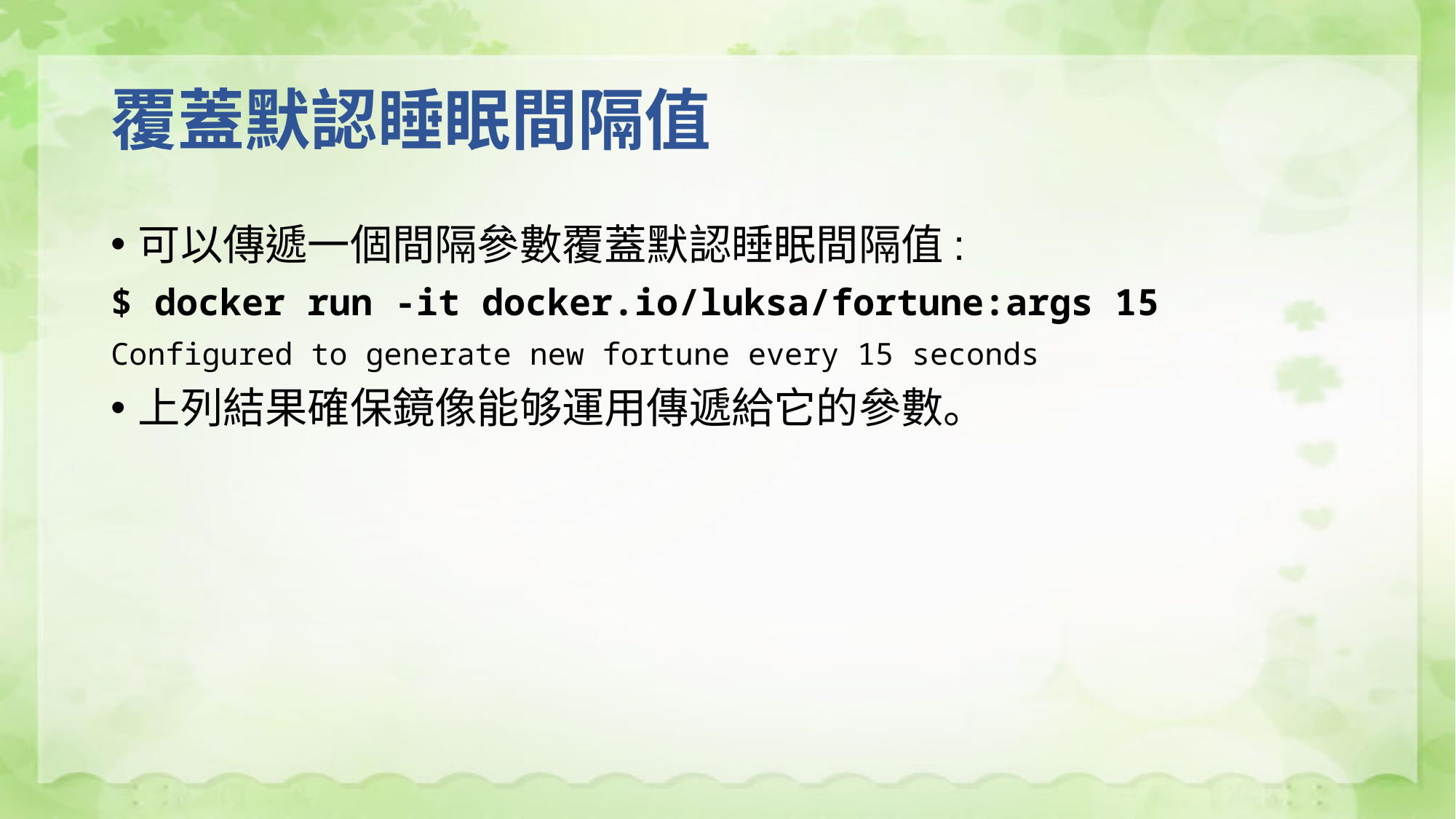

# 覆蓋默認睡眠間隔值
可以傳遞一個間隔參數覆蓋默認睡眠間隔值:
$ docker run -it docker.io/luksa/fortune:args 15
Configured to generate new fortune every 15 seconds
上列結果確保鏡像能够運用傳遞給它的參數。